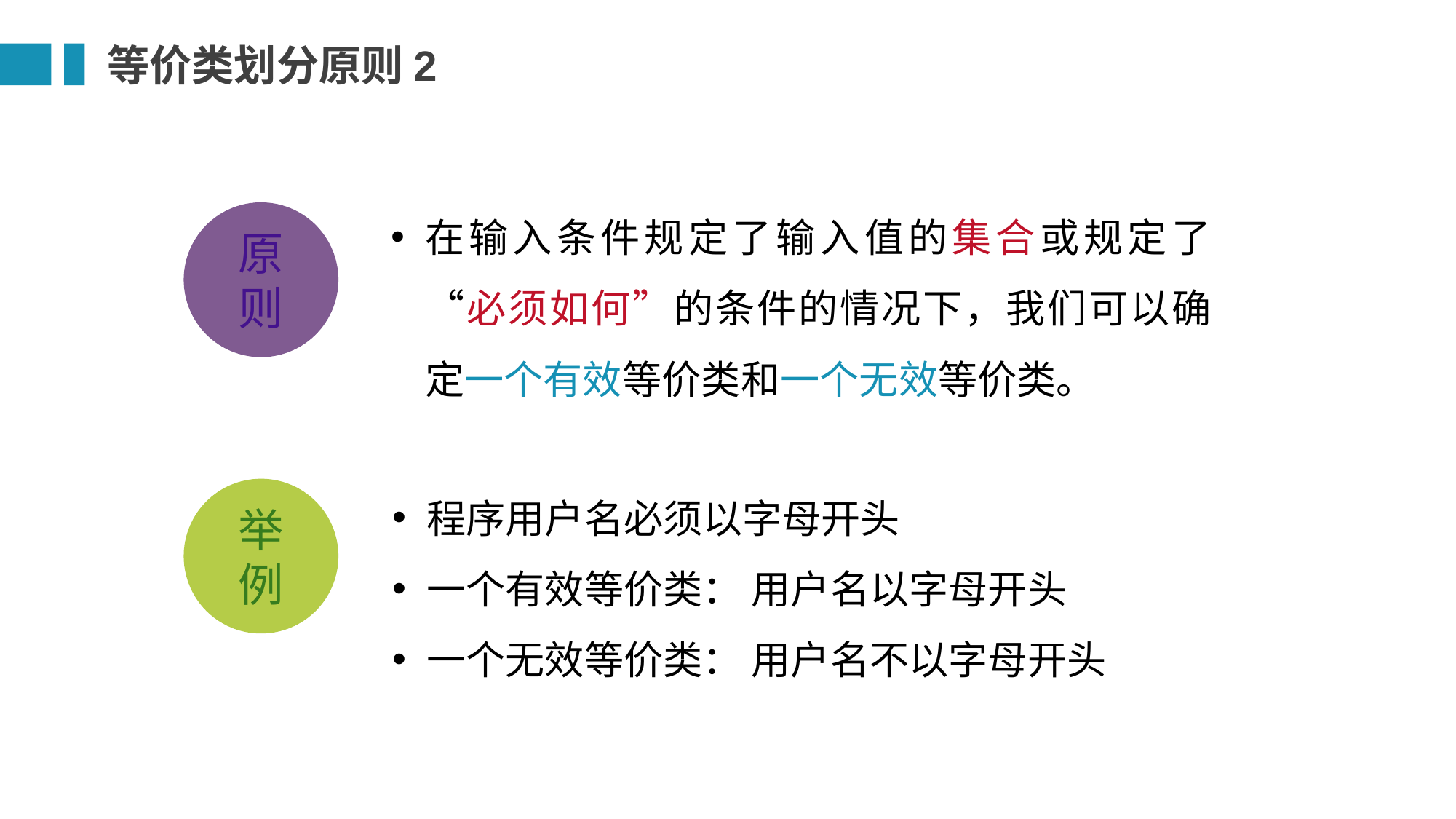

等价类划分原则2

在输入条件规定了输入值的集合或规定了“必须如何”的条件的情况下，我们可以确定一个有效等价类和一个无效等价类。
原
则
程序用户名必须以字母开头
一个有效等价类： 用户名以字母开头
一个无效等价类： 用户名不以字母开头
举
例
21